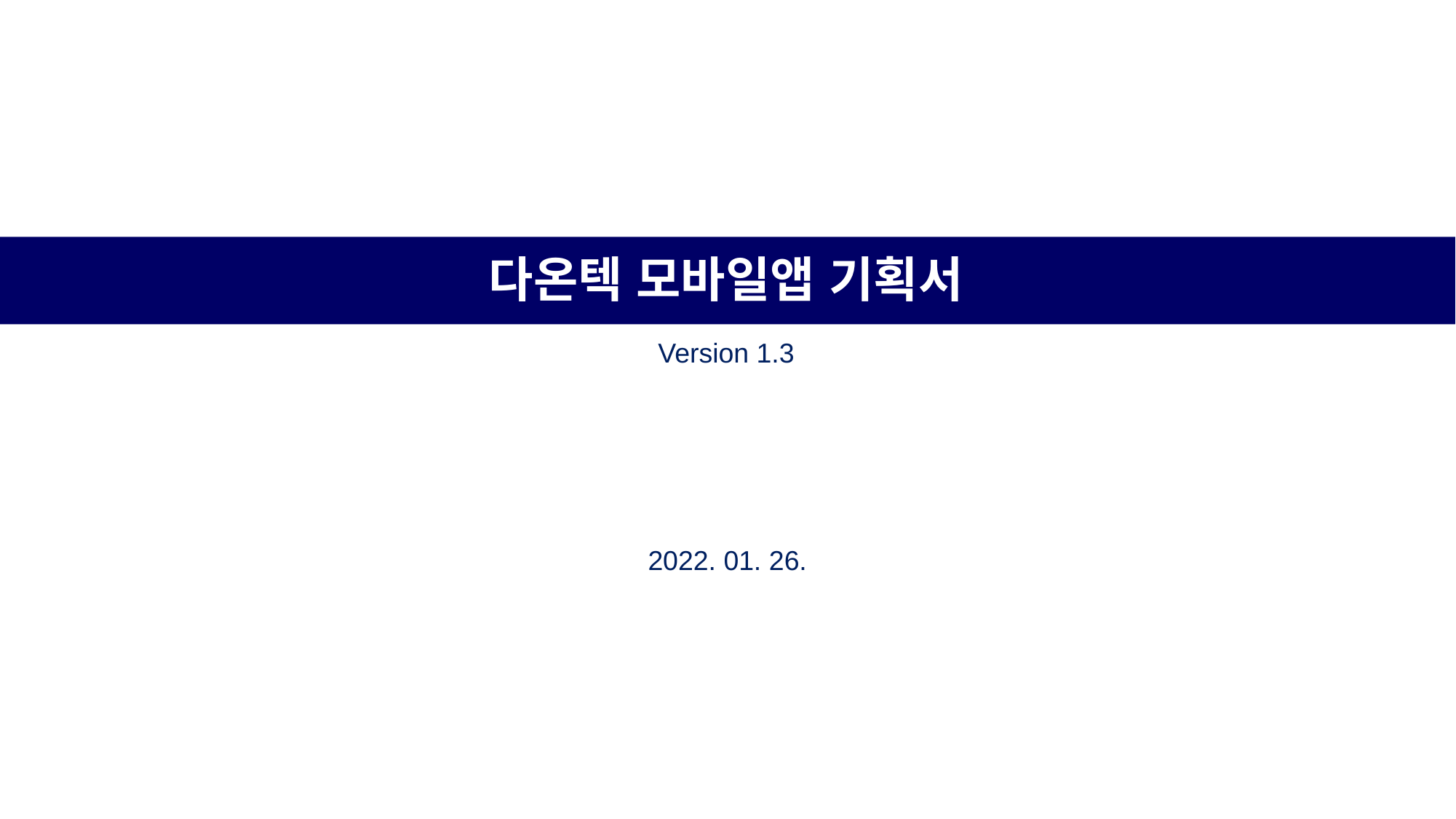

다온텍 모바일앱 기획서

Version 1.3
2022. 01. 26.